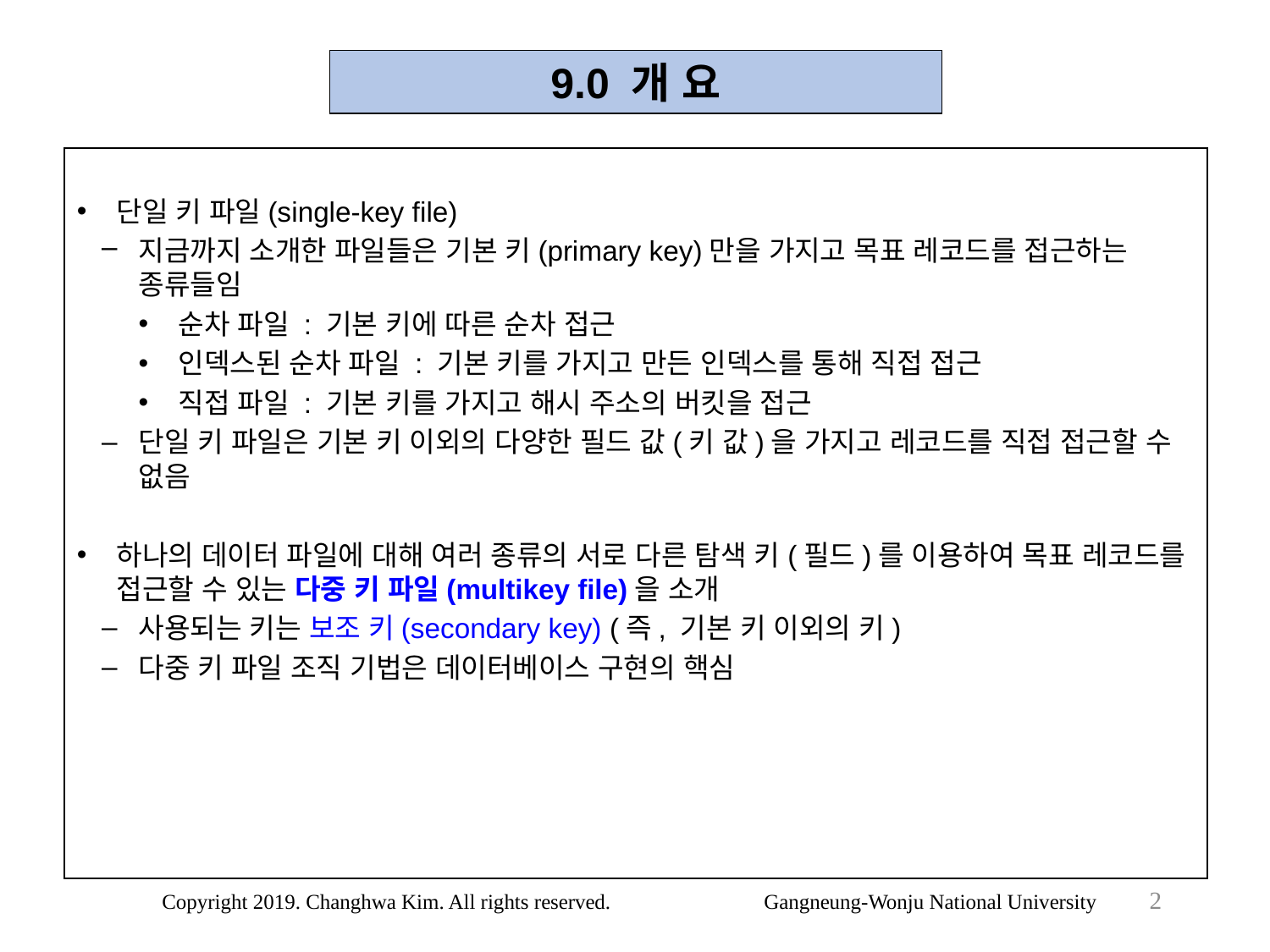

9.0 개 요

단일 키 파일(single-key file)
지금까지 소개한 파일들은 기본 키(primary key)만을 가지고 목표 레코드를 접근하는 종류들임
순차 파일 : 기본 키에 따른 순차 접근
인덱스된 순차 파일 : 기본 키를 가지고 만든 인덱스를 통해 직접 접근
직접 파일 : 기본 키를 가지고 해시 주소의 버킷을 접근
단일 키 파일은 기본 키 이외의 다양한 필드 값(키 값)을 가지고 레코드를 직접 접근할 수 없음

하나의 데이터 파일에 대해 여러 종류의 서로 다른 탐색 키(필드)를 이용하여 목표 레코드를 접근할 수 있는 다중 키 파일(multikey file)을 소개
사용되는 키는 보조 키(secondary key) (즉, 기본 키 이외의 키)
다중 키 파일 조직 기법은 데이터베이스 구현의 핵심
2
Copyright 2019. Changhwa Kim. All rights reserved.                             Gangneung-Wonju National University